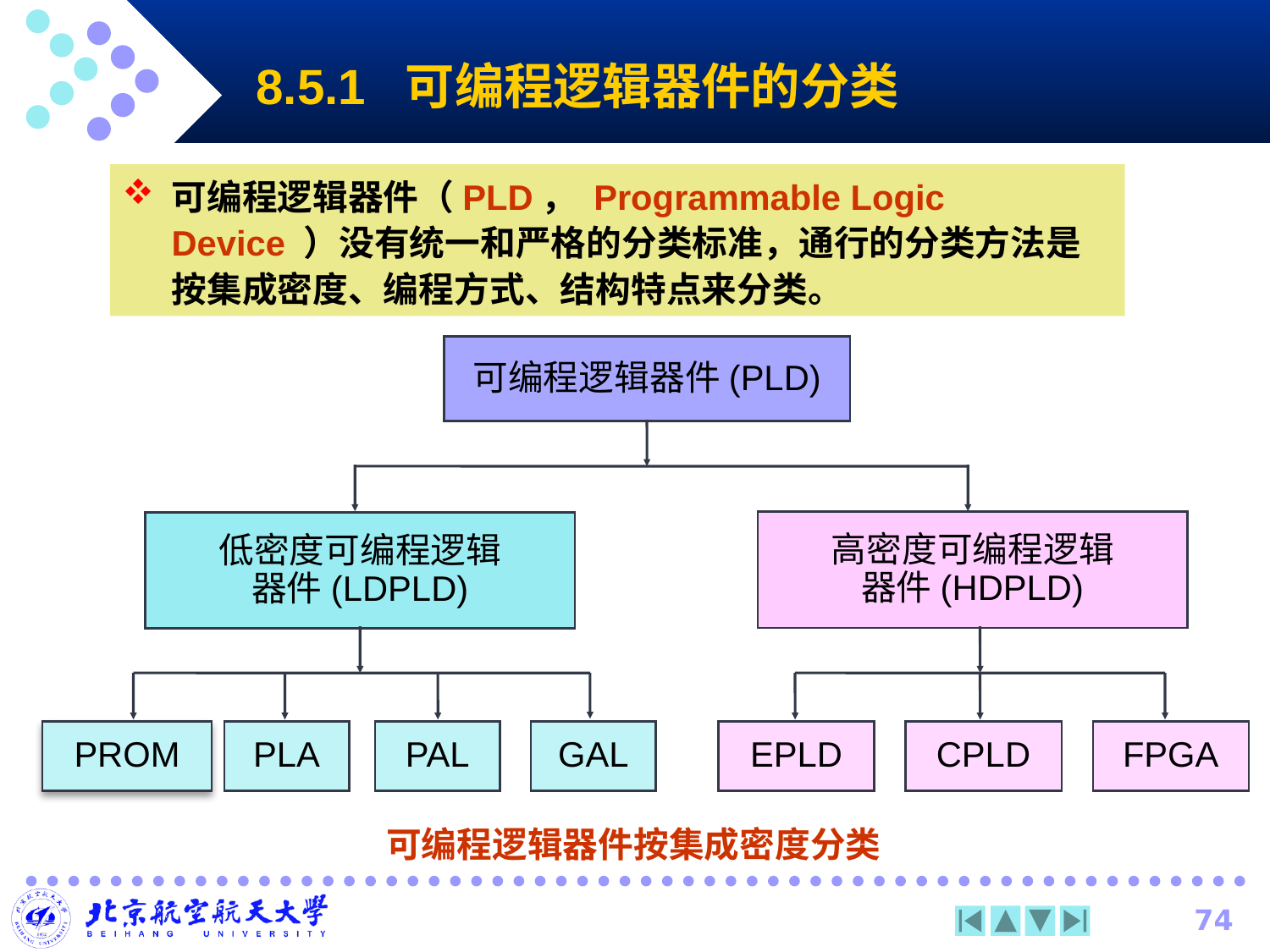

# 8.5.1  可编程逻辑器件的分类
可编程逻辑器件（PLD， Programmable Logic Device ）没有统一和严格的分类标准，通行的分类方法是按集成密度、编程方式、结构特点来分类。
可编程逻辑器件(PLD)

高密度可编程逻辑
器件(HDPLD)
低密度可编程逻辑
器件(LDPLD)

PROM
PLA
PAL
GAL

EPLD
CPLD
FPGA
可编程逻辑器件按集成密度分类
74